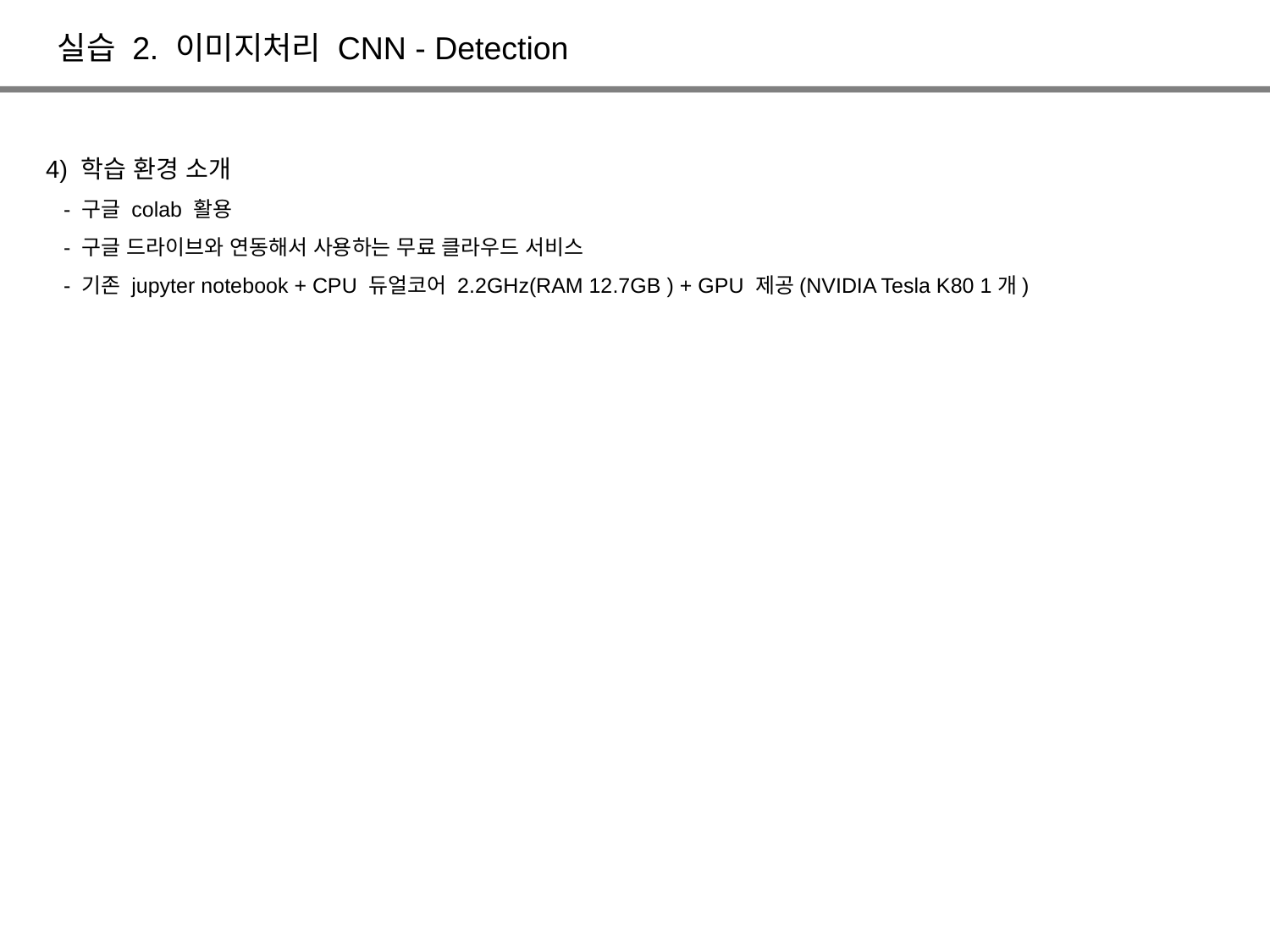

실습 2. 이미지처리 CNN - Detection

4) 학습 환경 소개
   - 구글 colab 활용
   - 구글 드라이브와 연동해서 사용하는 무료 클라우드 서비스
   - 기존 jupyter notebook + CPU 듀얼코어 2.2GHz(RAM 12.7GB ) + GPU 제공(NVIDIA Tesla K80 1개)